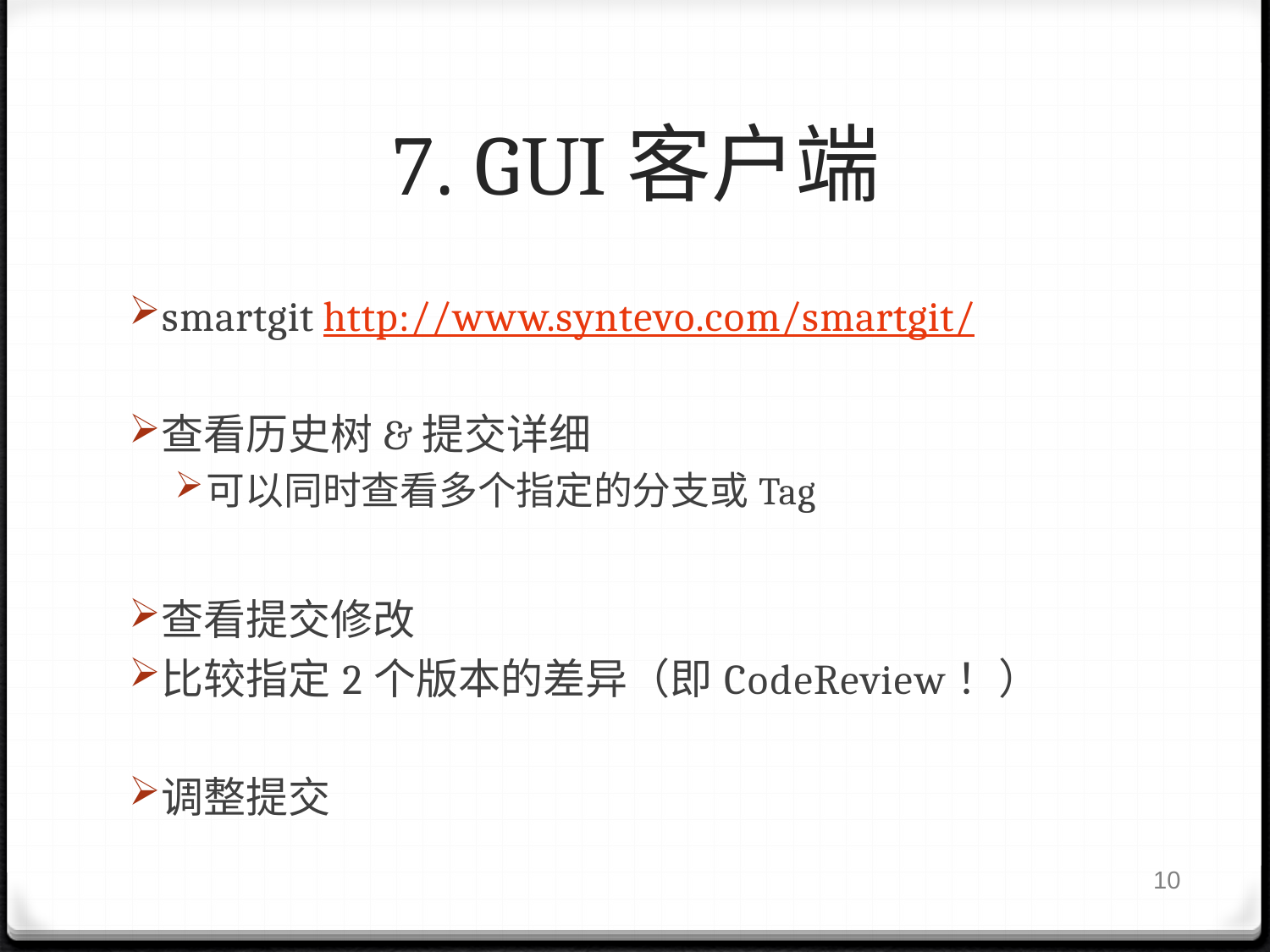

# 7. GUI客户端
smartgit http://www.syntevo.com/smartgit/

查看历史树&提交详细
可以同时查看多个指定的分支或Tag

查看提交修改
比较指定2个版本的差异（即CodeReview！）

调整提交

10